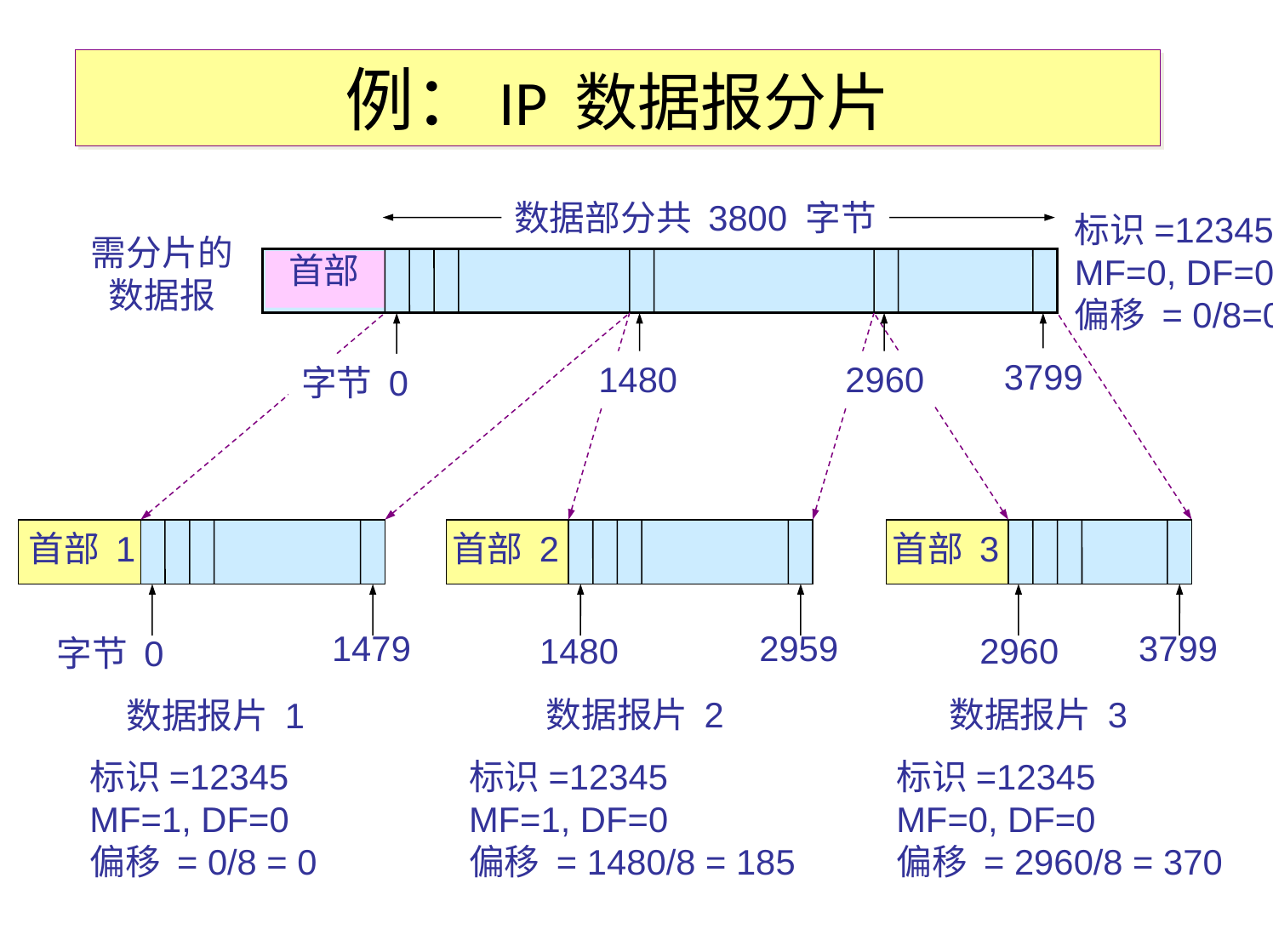

# 例：IP 数据报分片
数据部分共 3800 字节
标识=12345
MF=0, DF=0
偏移 = 0/8=0

需分片的
数据报
首部

3799
1480
2960
字节 0

首部 1

首部 2

首部 3

1479
2959
3799
1480
2960
字节 0
数据报片 2
数据报片 3
数据报片 1
标识=12345
MF=1, DF=0
偏移 = 0/8 = 0
标识=12345
MF=1, DF=0
偏移 = 1480/8 = 185
标识=12345
MF=0, DF=0
偏移 = 2960/8 = 370
64